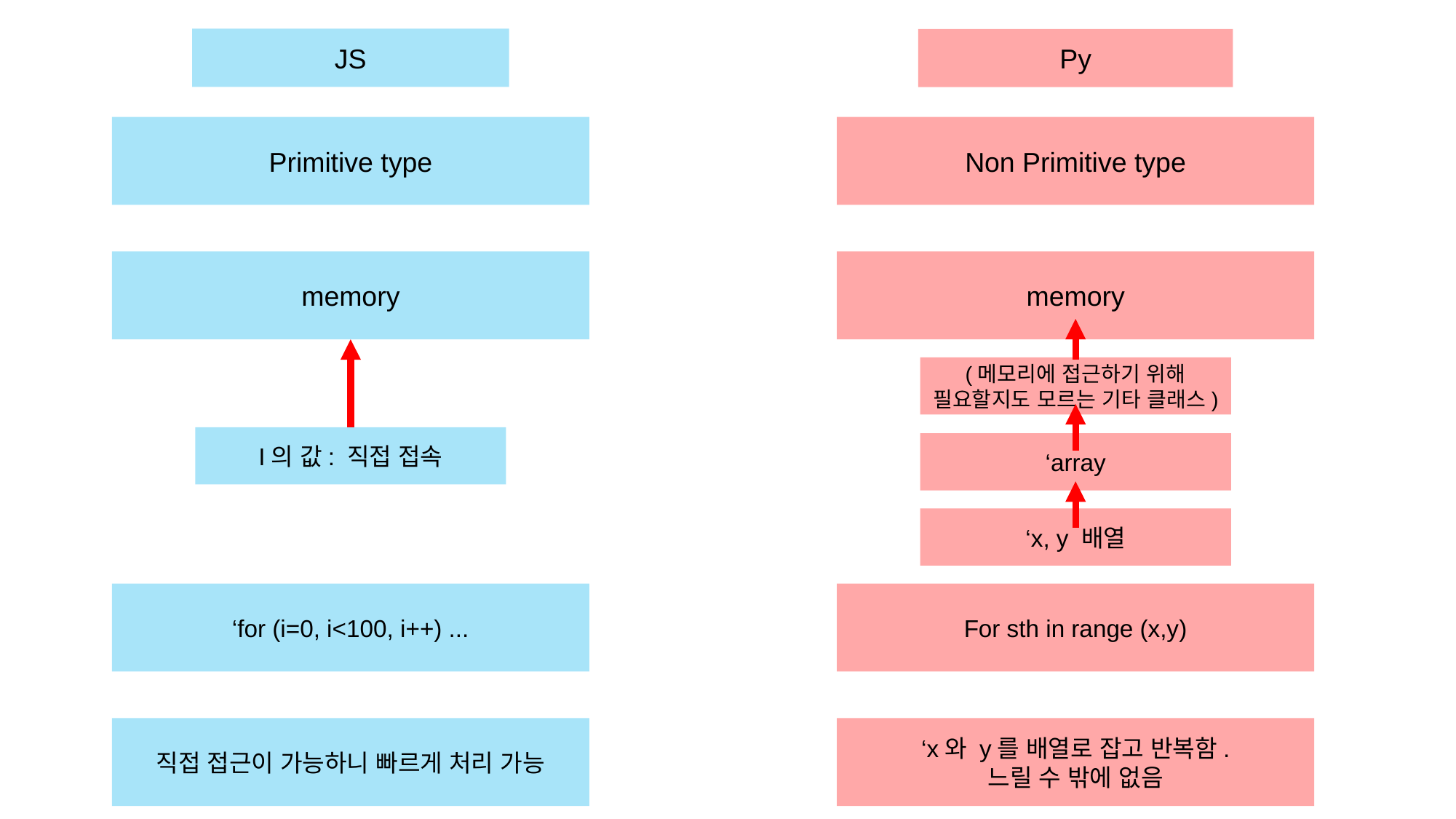

JS
Py
Primitive type
Non Primitive type
memory
memory
(메모리에 접근하기 위해 필요할지도 모르는 기타 클래스)
I의 값: 직접 접속
‘array
‘x, y 배열
‘for (i=0, i<100, i++) ...
For sth in range (x,y)
직접 접근이 가능하니 빠르게 처리 가능
‘x와 y를 배열로 잡고 반복함.
느릴 수 밖에 없음